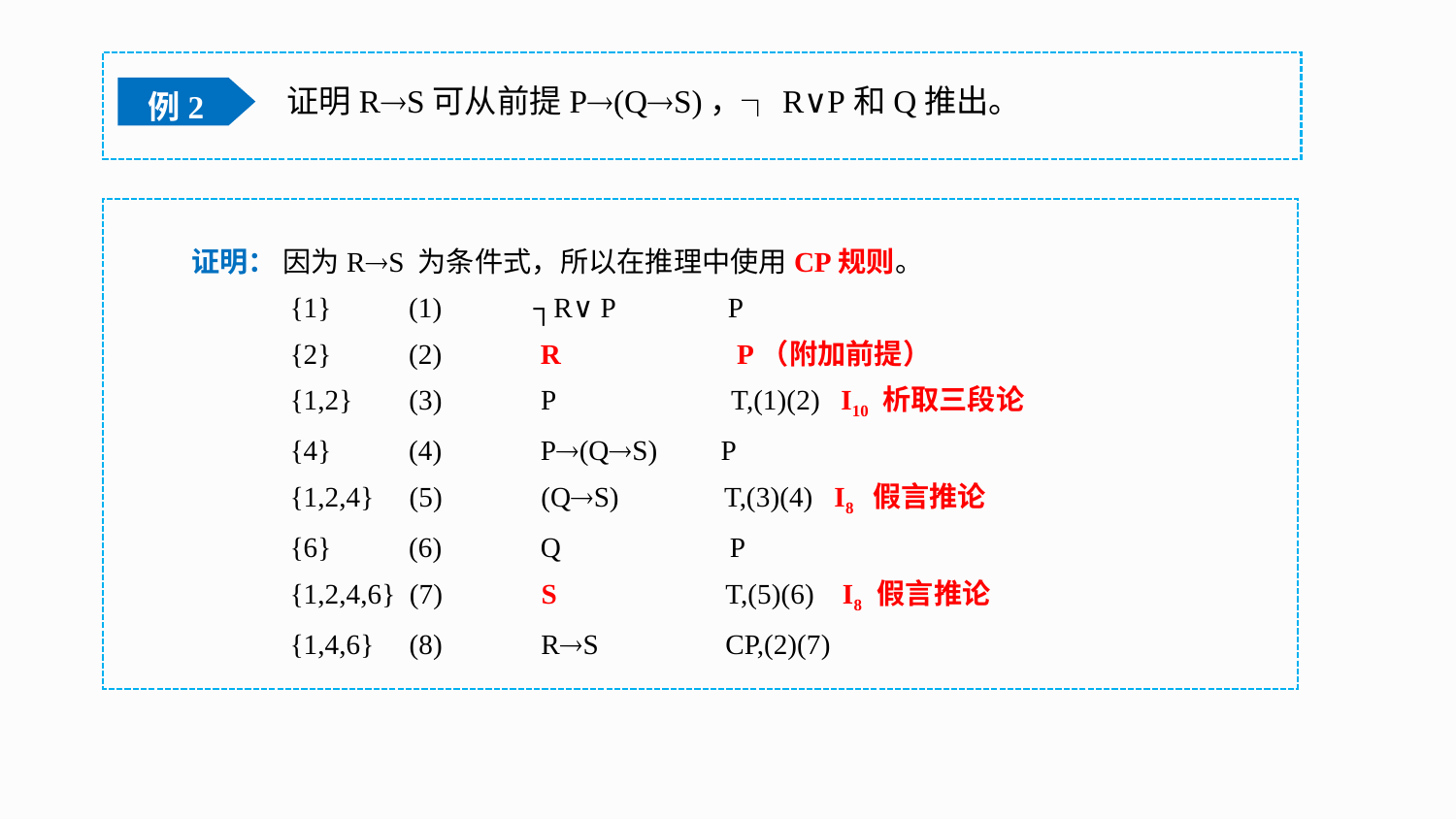

证明R→S可从前提P→(Q→S)，┐R∨P和Q推出。
例2

证明： 因为R→S 为条件式，所以在推理中使用CP规则。
              {1}           (1)             ┐R∨ P                P
              {2}           (2)              R                         P（附加前提）
              {1,2}        (3)              P                         T,(1)(2)   I10 析取三段论
              {4}           (4)              P→(Q→S)         P
              {1,2,4}     (5)              (Q→S)               T,(3)(4)   I8   假言推论
              {6}           (6)              Q                        P
              {1,2,4,6}  (7)              S                        T,(5)(6)    I8  假言推论
              {1,4,6}     (8)              R→S                  CP,(2)(7)